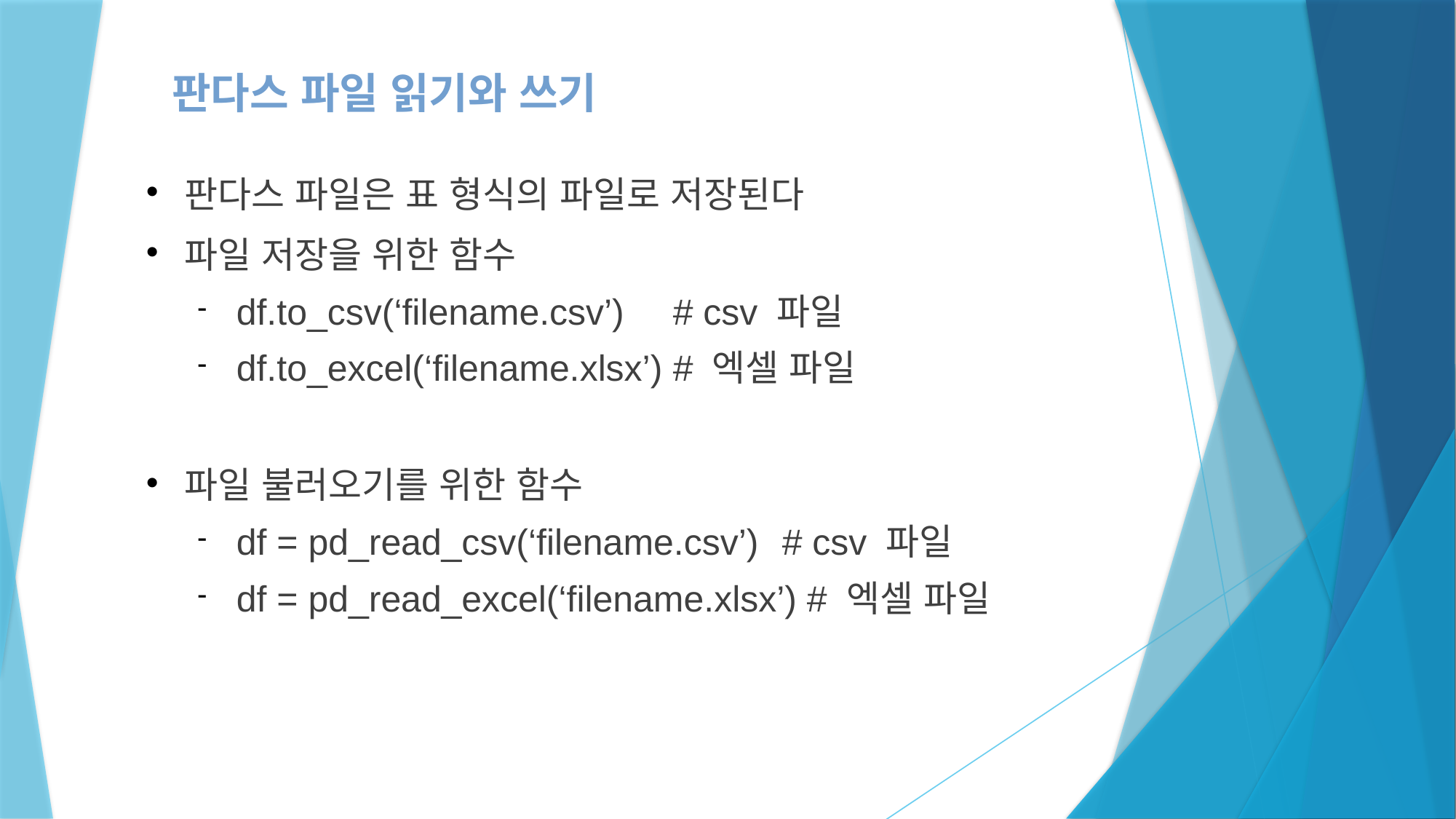

판다스 파일 읽기와 쓰기
# 판다스 파일은 표 형식의 파일로 저장된다
파일 저장을 위한 함수
df.to_csv(‘filename.csv’)	# csv 파일
df.to_excel(‘filename.xlsx’)	# 엑셀 파일

파일 불러오기를 위한 함수
df = pd_read_csv(‘filename.csv’)	# csv 파일
df = pd_read_excel(‘filename.xlsx’) # 엑셀 파일